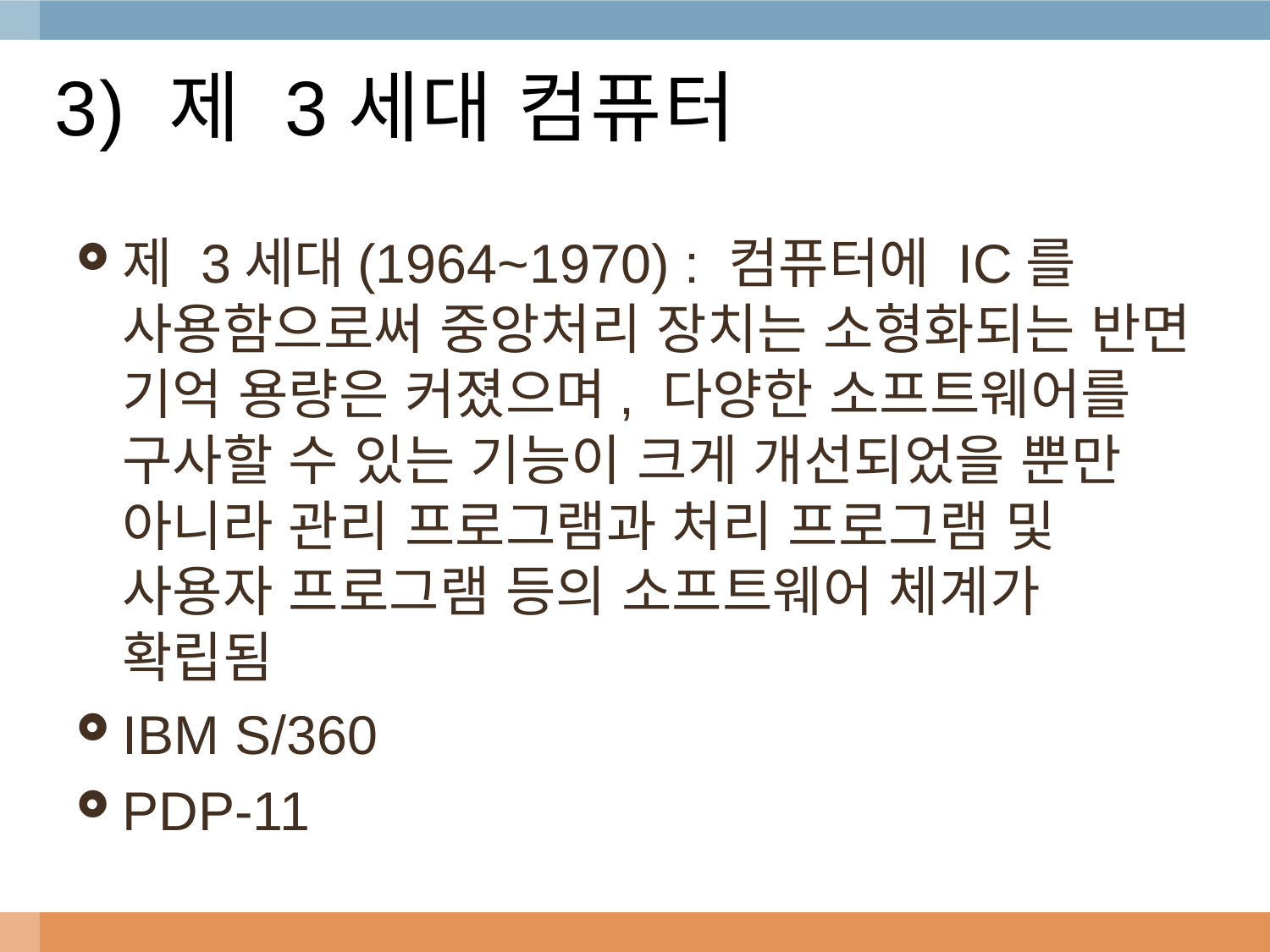

# 3) 제 3세대 컴퓨터
제 3세대(1964~1970) : 컴퓨터에 IC를 사용함으로써 중앙처리 장치는 소형화되는 반면 기억 용량은 커졌으며, 다양한 소프트웨어를 구사할 수 있는 기능이 크게 개선되었을 뿐만 아니라 관리 프로그램과 처리 프로그램 및 사용자 프로그램 등의 소프트웨어 체계가 확립됨
IBM S/360
PDP-11